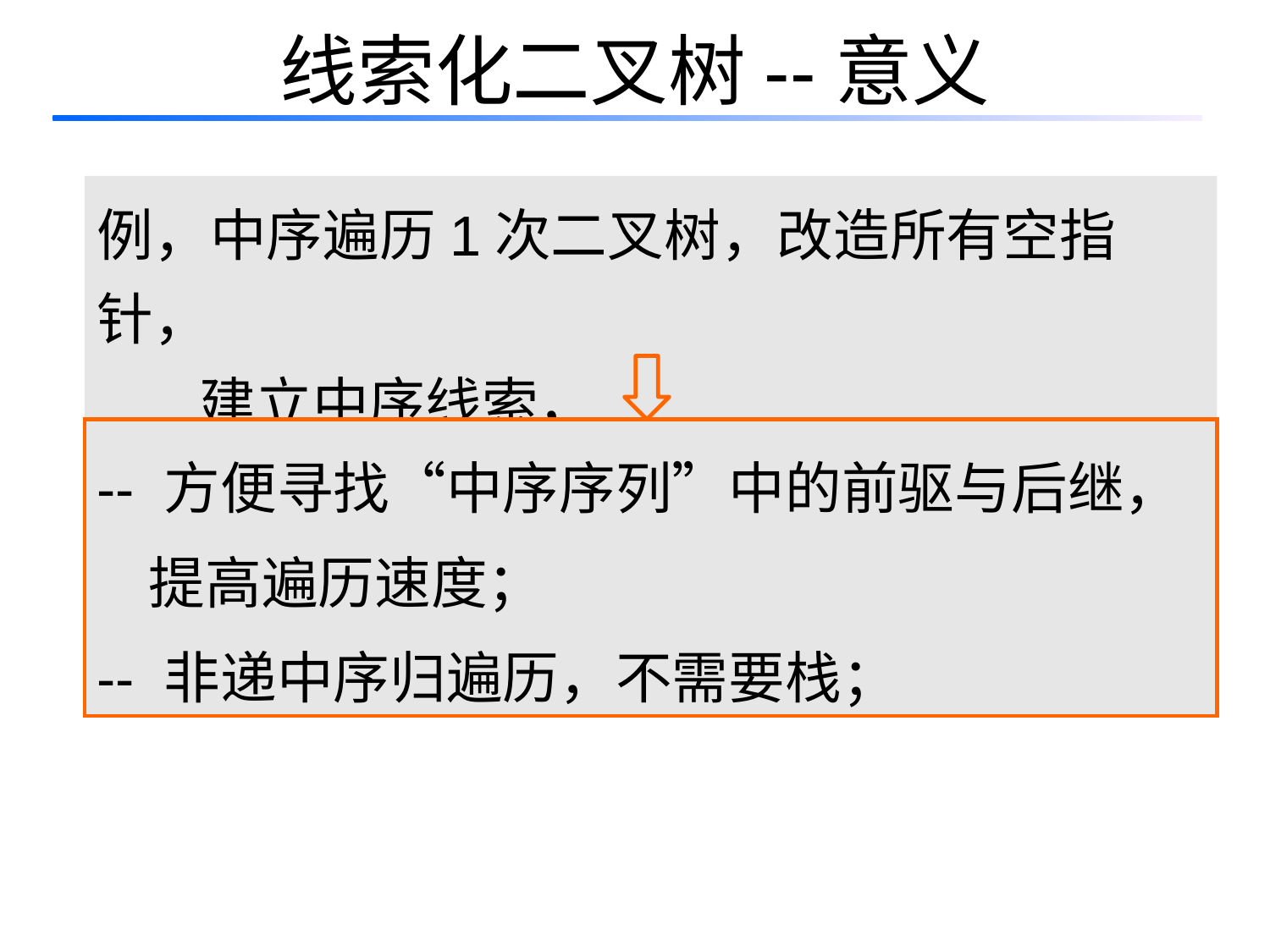

# 线索化二叉树--意义

例，中序遍历1次二叉树，改造所有空指针，
       建立中序线索，

-- 方便寻找“中序序列”中的前驱与后继，
   提高遍历速度；
-- 非递中序归遍历，不需要栈；